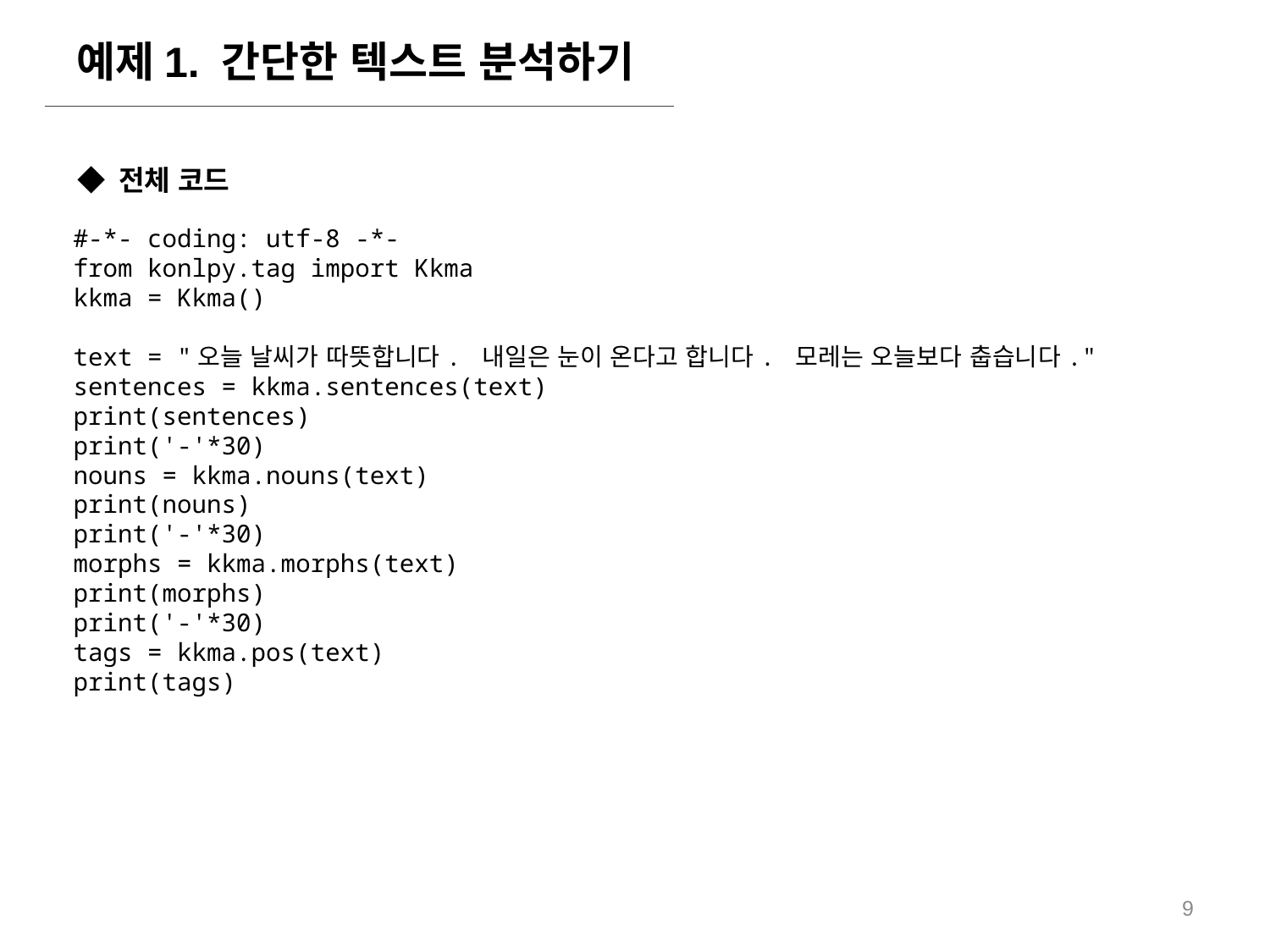

예제1. 간단한 텍스트 분석하기
◆ 전체 코드
#-*- coding: utf-8 -*-
from konlpy.tag import Kkma
kkma = Kkma()

text = "오늘 날씨가 따뜻합니다. 내일은 눈이 온다고 합니다. 모레는 오늘보다 춥습니다." sentences = kkma.sentences(text)
print(sentences)
print('-'*30)
nouns = kkma.nouns(text)
print(nouns)
print('-'*30)
morphs = kkma.morphs(text)
print(morphs)
print('-'*30)
tags = kkma.pos(text)
print(tags)
9